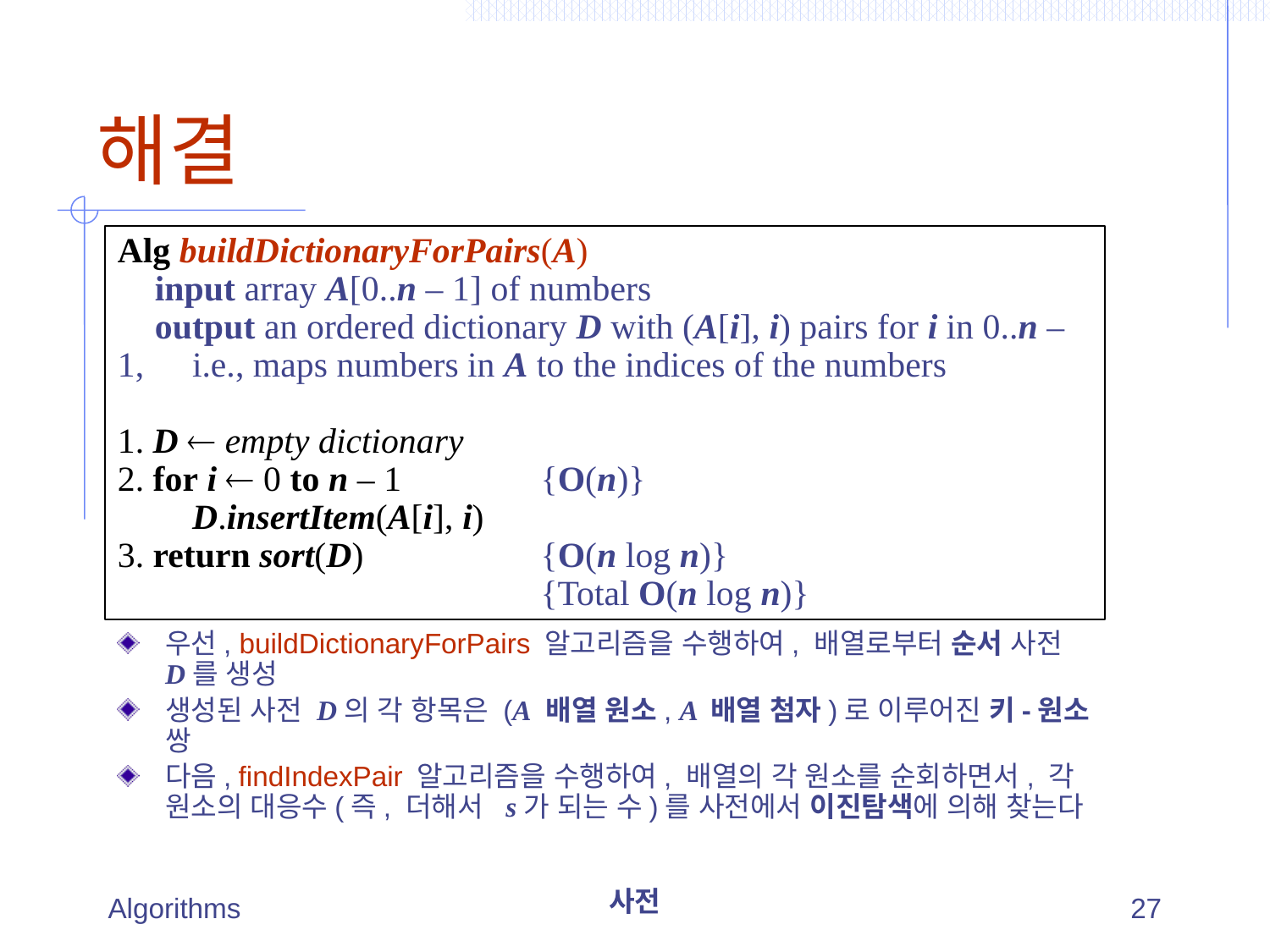

# 해결
Alg buildDictionaryForPairs(A)
	input array A[0..n – 1] of numbers
	output an ordered dictionary D with (A[i], i) pairs for i in 0..n – 1, 		i.e., maps numbers in A to the indices of the numbers

1. D ← empty dictionary
2. for i ← 0 to n – 1			{O(n)}
		D.insertItem(A[i], i)
3. return sort(D)				{O(n log n)}
									{Total O(n log n)}
우선, buildDictionaryForPairs 알고리즘을 수행하여, 배열로부터 순서 사전 D를 생성
생성된 사전 D의 각 항목은 (A 배열 원소, A 배열 첨자)로 이루어진 키-원소 쌍
다음, findIndexPair 알고리즘을 수행하여, 배열의 각 원소를 순회하면서, 각 원소의 대응수(즉, 더해서  s가 되는 수)를 사전에서 이진탐색에 의해 찾는다
Algorithms
사전
27